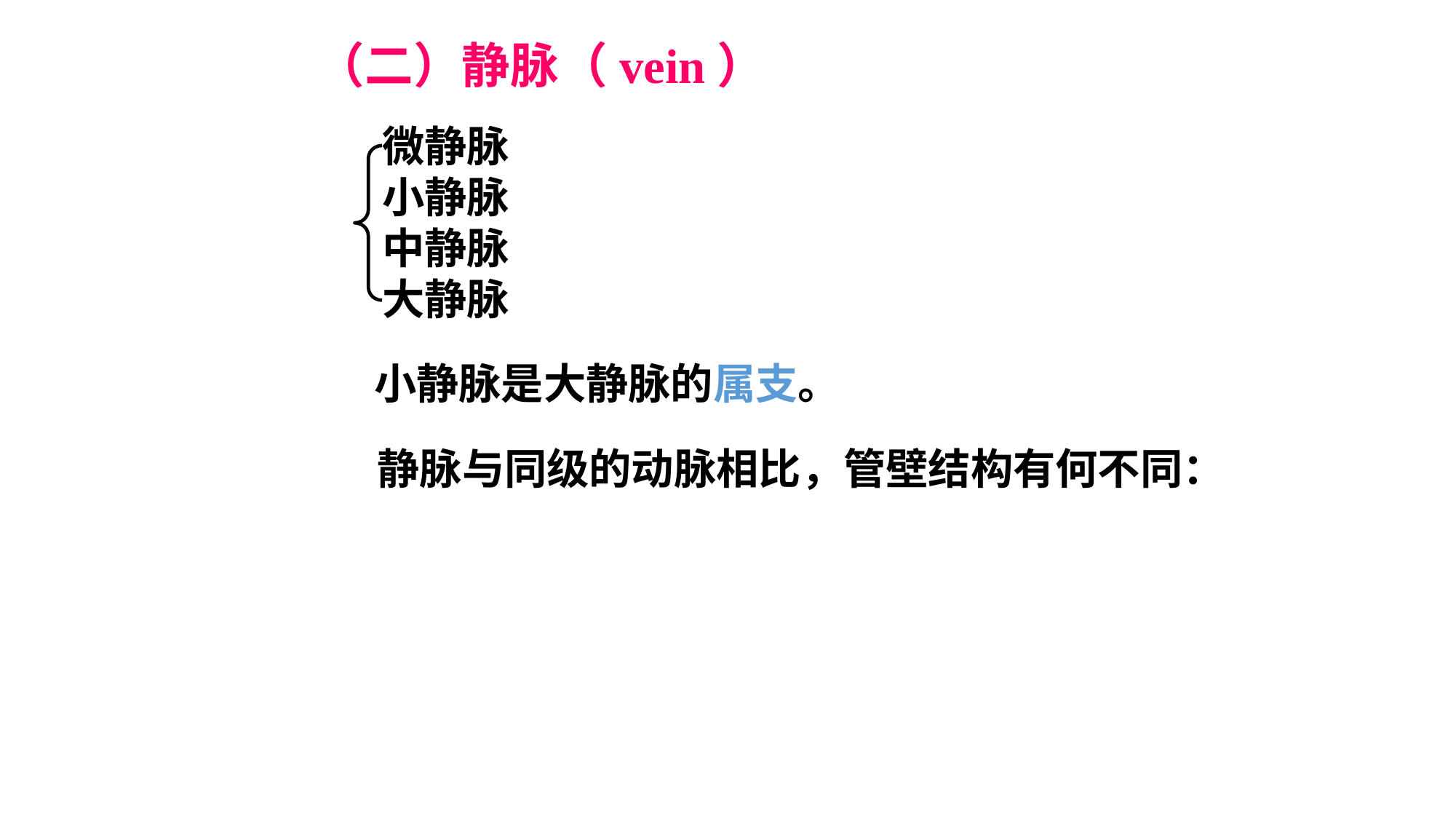

（二）静脉（vein）
微静脉
小静脉
中静脉
大静脉

小静脉是大静脉的属支。
静脉与同级的动脉相比，管壁结构有何不同：